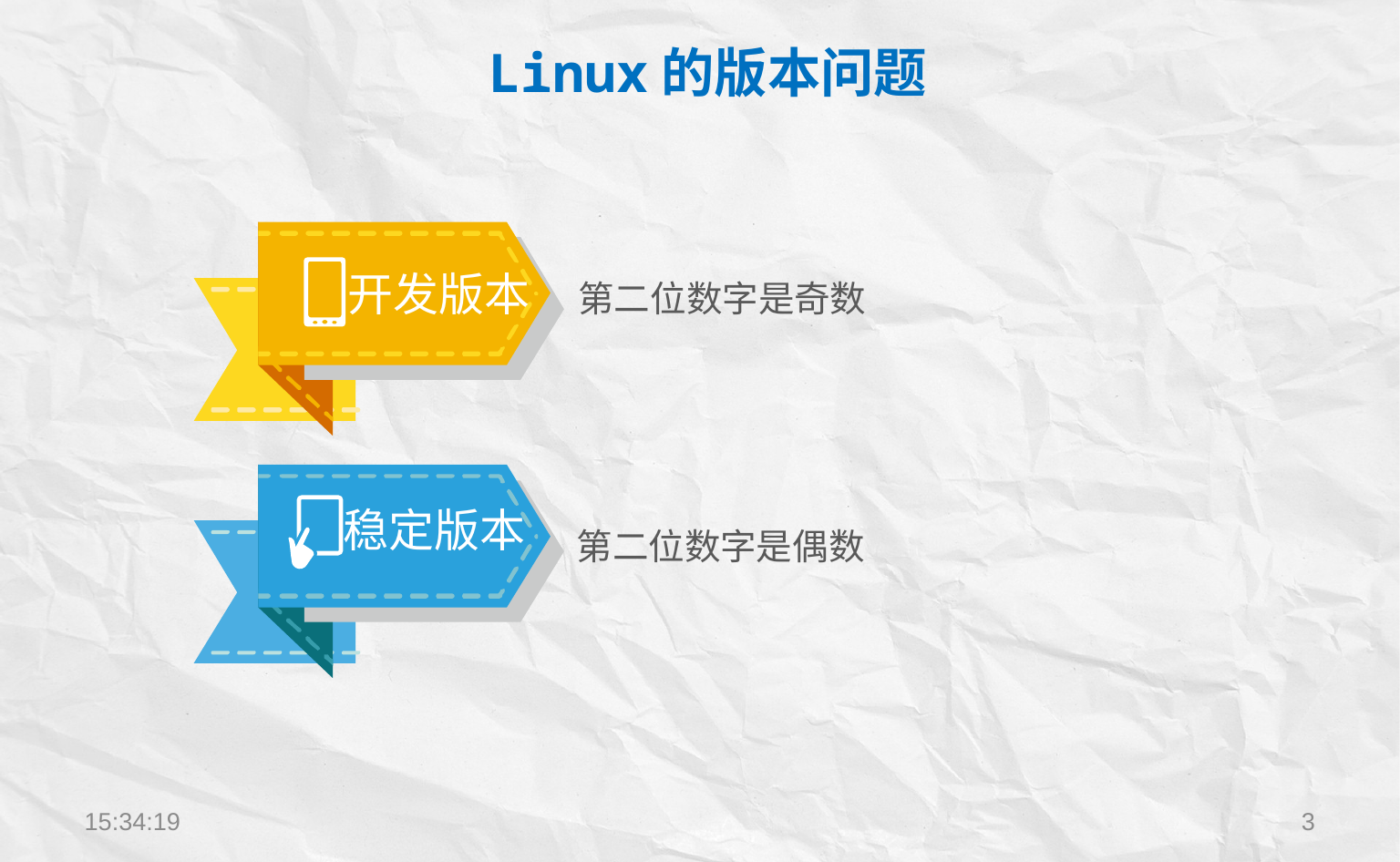

Linux的版本问题

开发版本
第二位数字是奇数

稳定版本

第二位数字是偶数

15:34:19
3